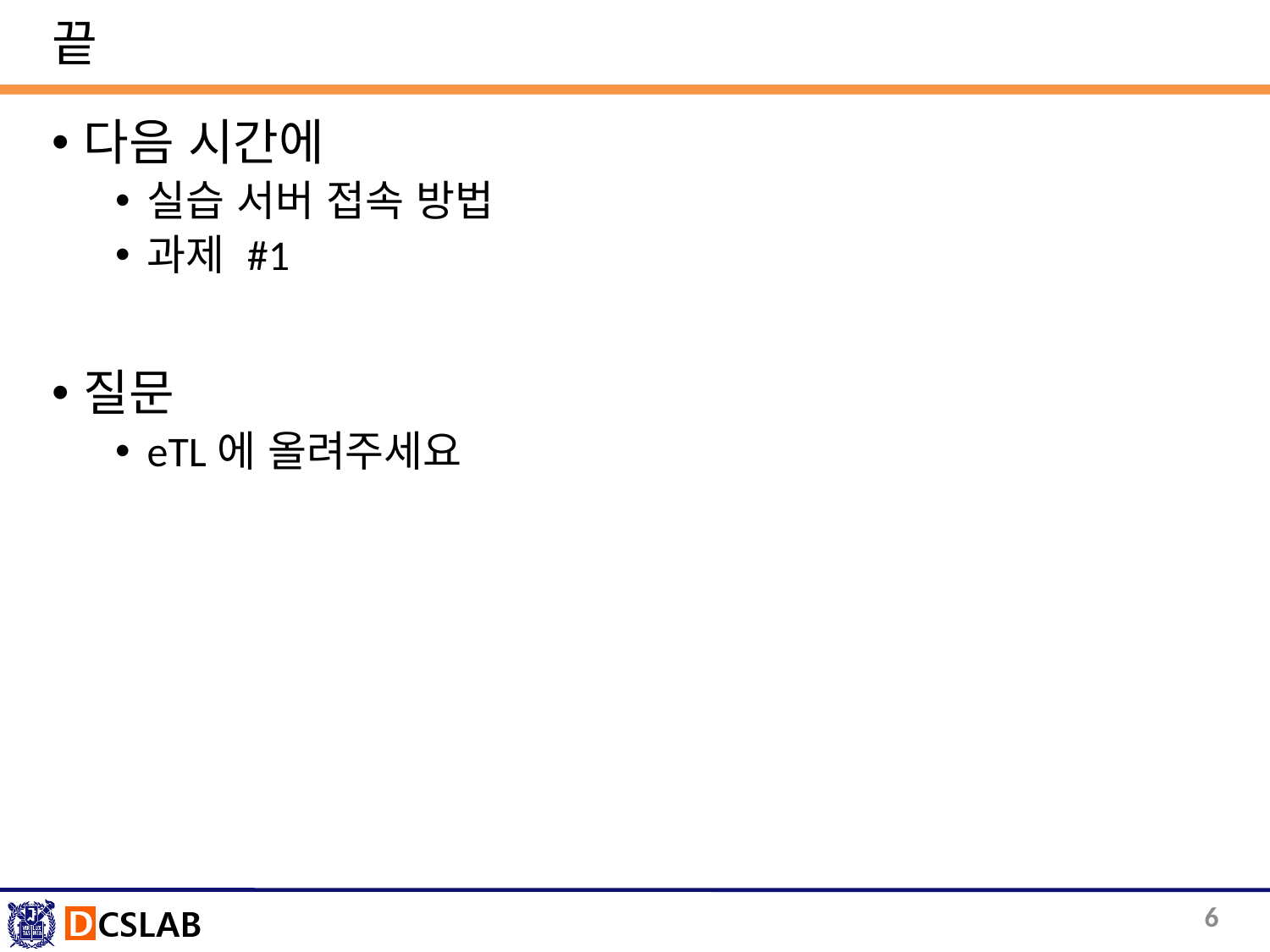

# 끝
다음 시간에
실습 서버 접속 방법
과제 #1

질문
eTL에 올려주세요
6